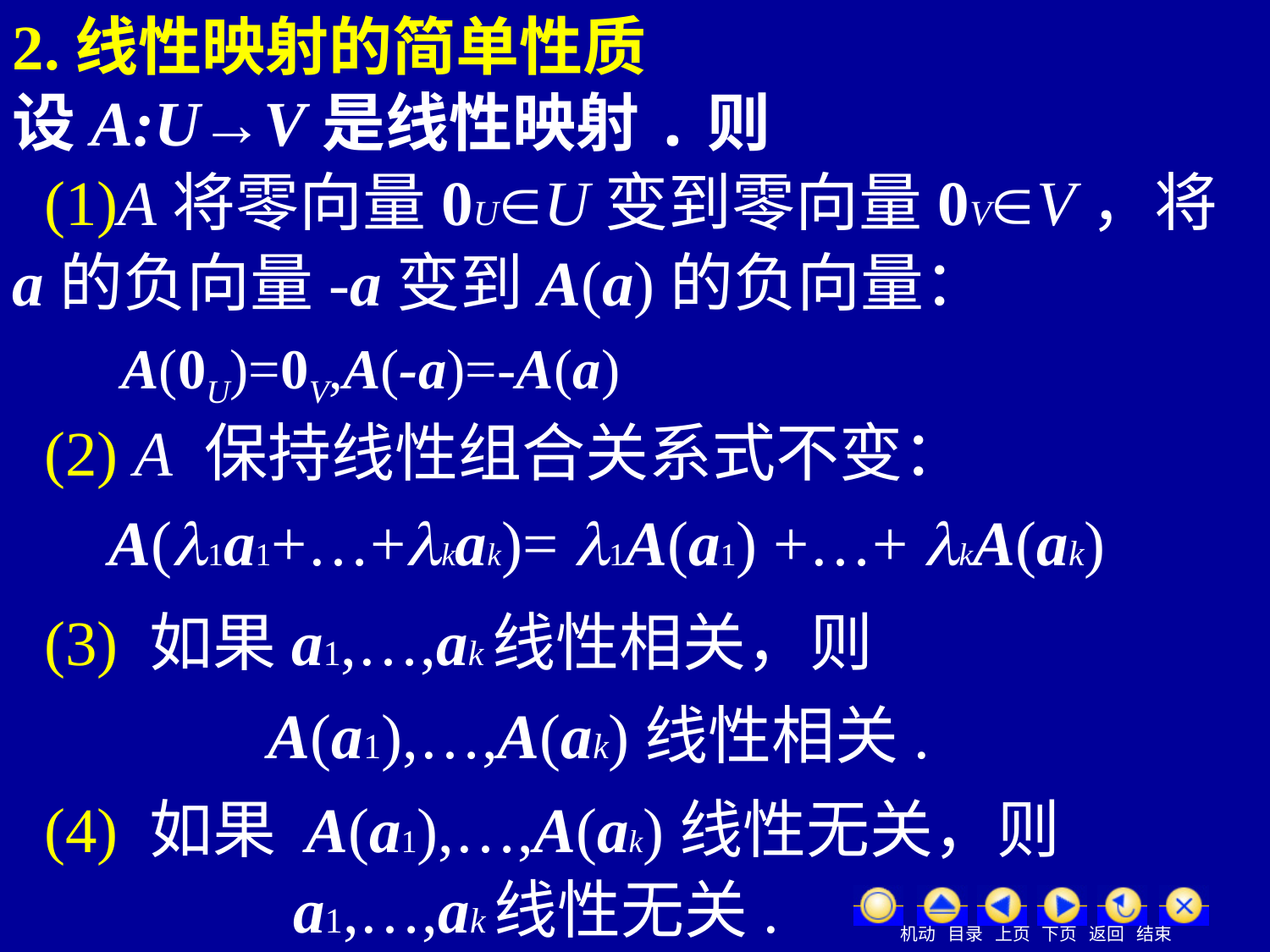

2.线性映射的简单性质
设A:U→V是线性映射.则
  (1)A将零向量0U∈U变到零向量0V∈V，将
a的负向量-a变到A(a)的负向量：
A(0U)=0V,A(-a)=-A(a)
  (2) A 保持线性组合关系式不变：
  A(λ1a1+…+λkak)= λ1A(a1) +…+ λkA(ak)
  (3) 如果a1,…,ak线性相关，则
A(a1),…,A(ak)线性相关.
  (4) 如果 A(a1),…,A(ak)线性无关，则
 a1,…,ak线性无关.